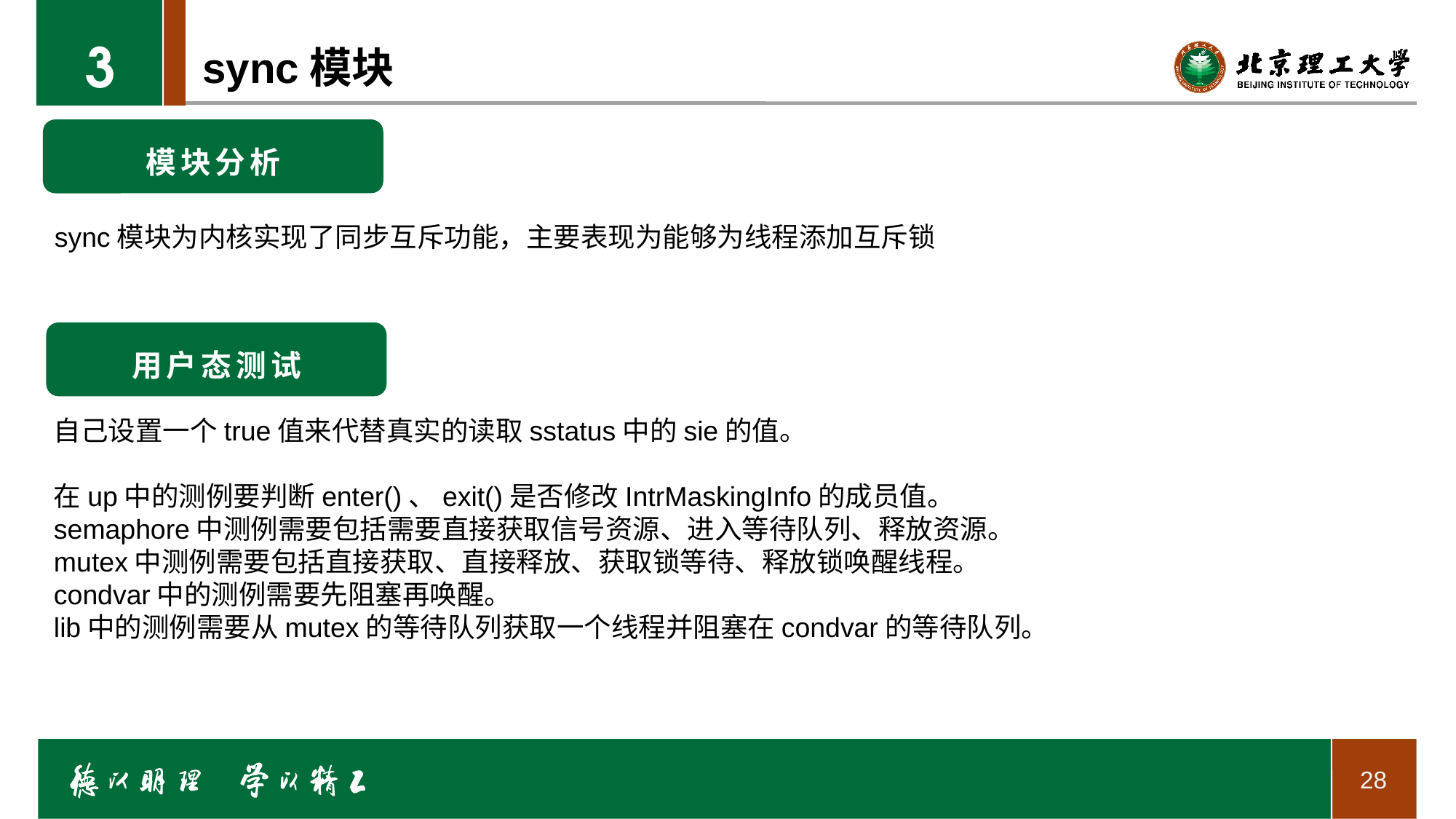

3
# sync模块
模块分析
sync模块为内核实现了同步互斥功能，主要表现为能够为线程添加互斥锁

用户态测试
自己设置一个true值来代替真实的读取sstatus中的sie的值。

在up中的测例要判断enter()、exit()是否修改IntrMaskingInfo的成员值。
semaphore中测例需要包括需要直接获取信号资源、进入等待队列、释放资源。
mutex中测例需要包括直接获取、直接释放、获取锁等待、释放锁唤醒线程。
condvar中的测例需要先阻塞再唤醒。
lib中的测例需要从mutex的等待队列获取一个线程并阻塞在condvar的等待队列。